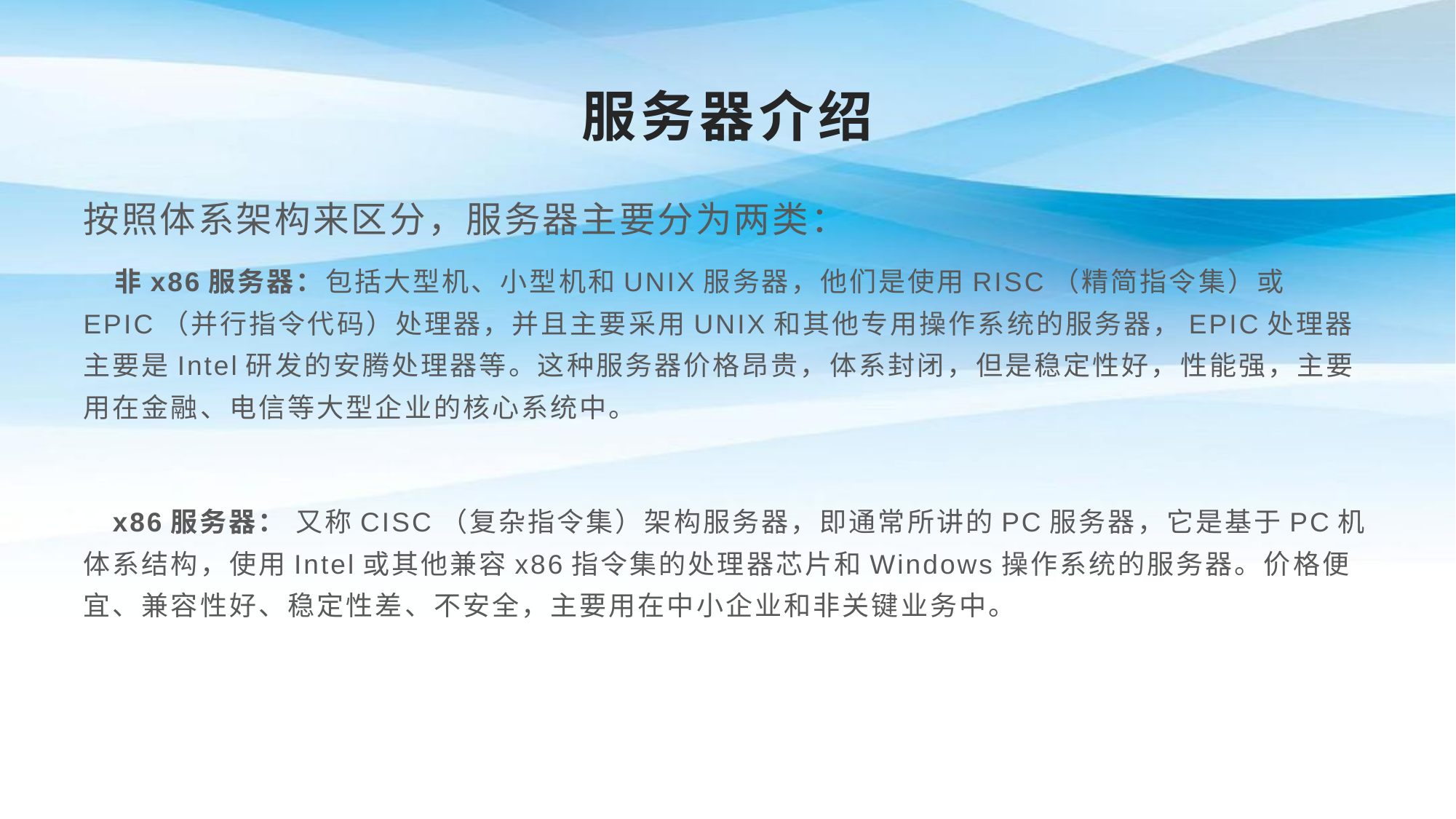

# 服务器介绍
按照体系架构来区分，服务器主要分为两类：
   非x86服务器：包括大型机、小型机和UNIX服务器，他们是使用RISC（精简指令集）或EPIC（并行指令代码）处理器，并且主要采用UNIX和其他专用操作系统的服务器，EPIC处理器主要是Intel研发的安腾处理器等。这种服务器价格昂贵，体系封闭，但是稳定性好，性能强，主要用在金融、电信等大型企业的核心系统中。

   x86服务器： 又称CISC（复杂指令集）架构服务器，即通常所讲的PC服务器，它是基于PC机体系结构，使用Intel或其他兼容x86指令集的处理器芯片和Windows操作系统的服务器。价格便宜、兼容性好、稳定性差、不安全，主要用在中小企业和非关键业务中。